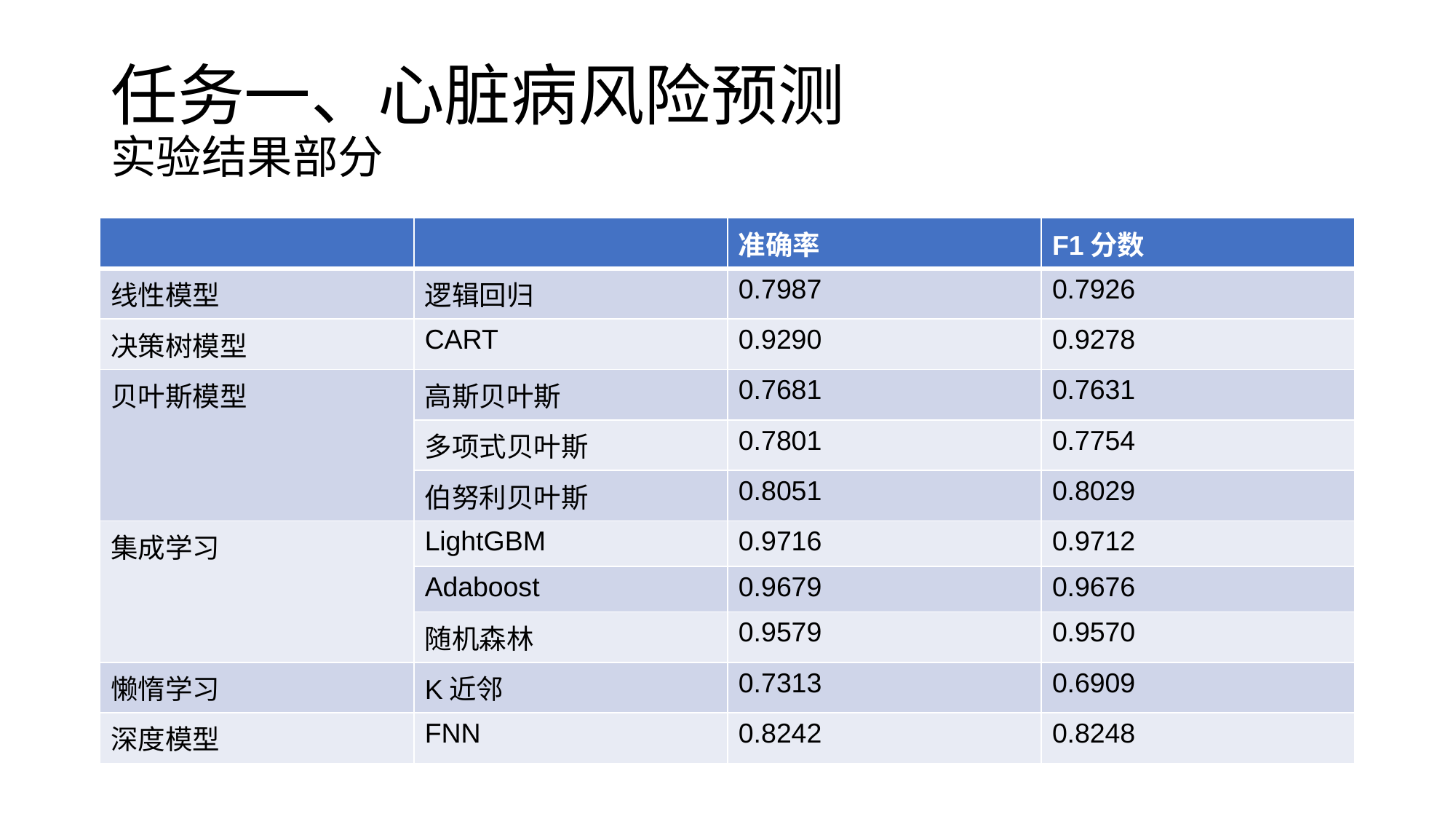

# 任务一、心脏病风险预测 实验结果部分
|  |  | 准确率 | F1分数 |
| --- | --- | --- | --- |
| 线性模型 | 逻辑回归 | 0.7987 | 0.7926 |
| 决策树模型 | CART | 0.9290 | 0.9278 |
| 贝叶斯模型 | 高斯贝叶斯 | 0.7681 | 0.7631 |
|  | 多项式贝叶斯 | 0.7801 | 0.7754 |
|  | 伯努利贝叶斯 | 0.8051 | 0.8029 |
| 集成学习 | LightGBM | 0.9716 | 0.9712 |
|  | Adaboost | 0.9679 | 0.9676 |
|  | 随机森林 | 0.9579 | 0.9570 |
| 懒惰学习 | K近邻 | 0.7313 | 0.6909 |
| 深度模型 | FNN | 0.8242 | 0.8248 |